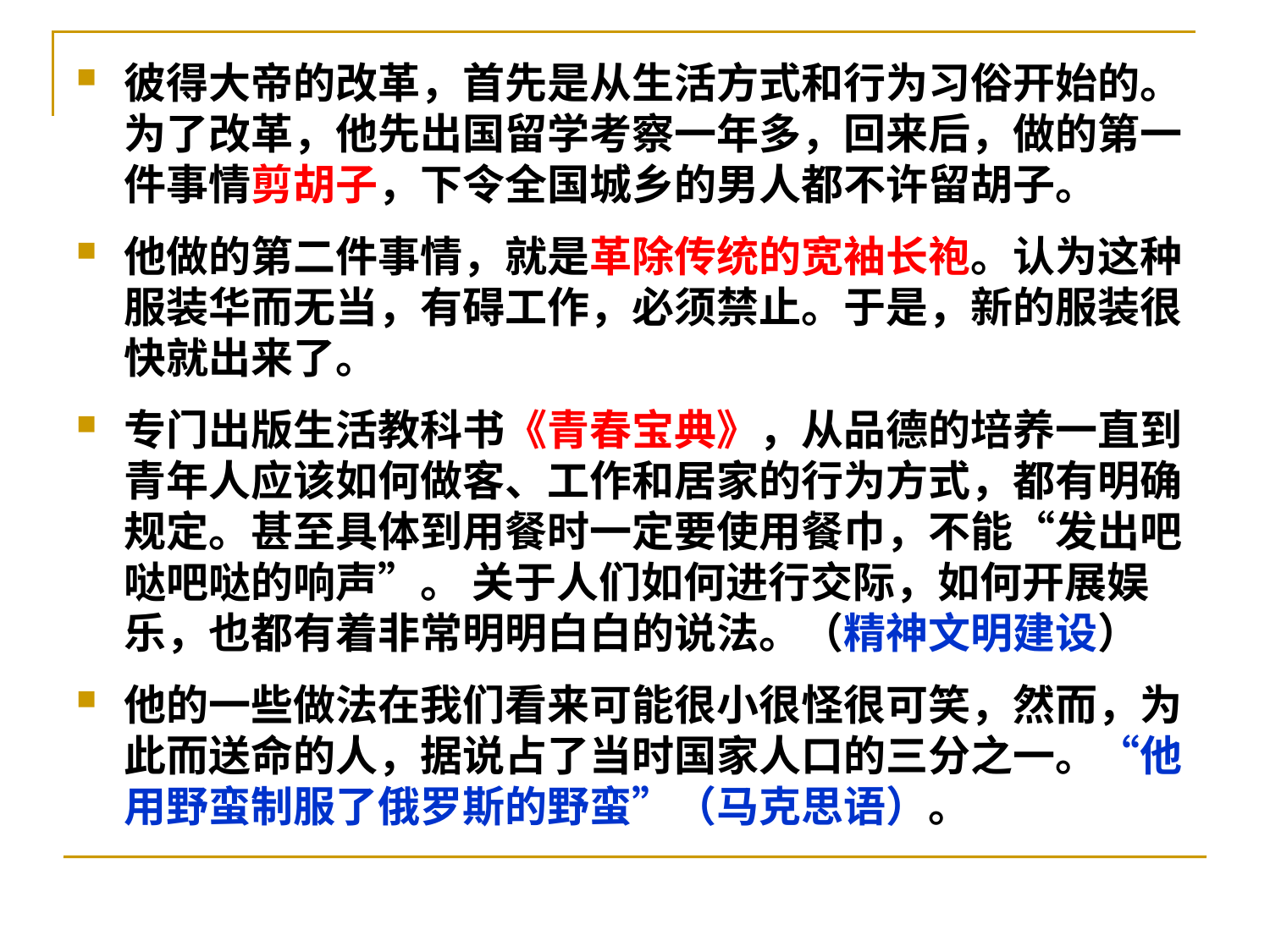

彼得大帝的改革，首先是从生活方式和行为习俗开始的。为了改革，他先出国留学考察一年多，回来后，做的第一件事情剪胡子，下令全国城乡的男人都不许留胡子。
他做的第二件事情，就是革除传统的宽袖长袍。认为这种服装华而无当，有碍工作，必须禁止。于是，新的服装很快就出来了。
专门出版生活教科书《青春宝典》，从品德的培养一直到青年人应该如何做客、工作和居家的行为方式，都有明确规定。甚至具体到用餐时一定要使用餐巾，不能“发出吧哒吧哒的响声”。 关于人们如何进行交际，如何开展娱乐，也都有着非常明明白白的说法。（精神文明建设）
他的一些做法在我们看来可能很小很怪很可笑，然而，为此而送命的人，据说占了当时国家人口的三分之一。“他用野蛮制服了俄罗斯的野蛮”（马克思语）。

46